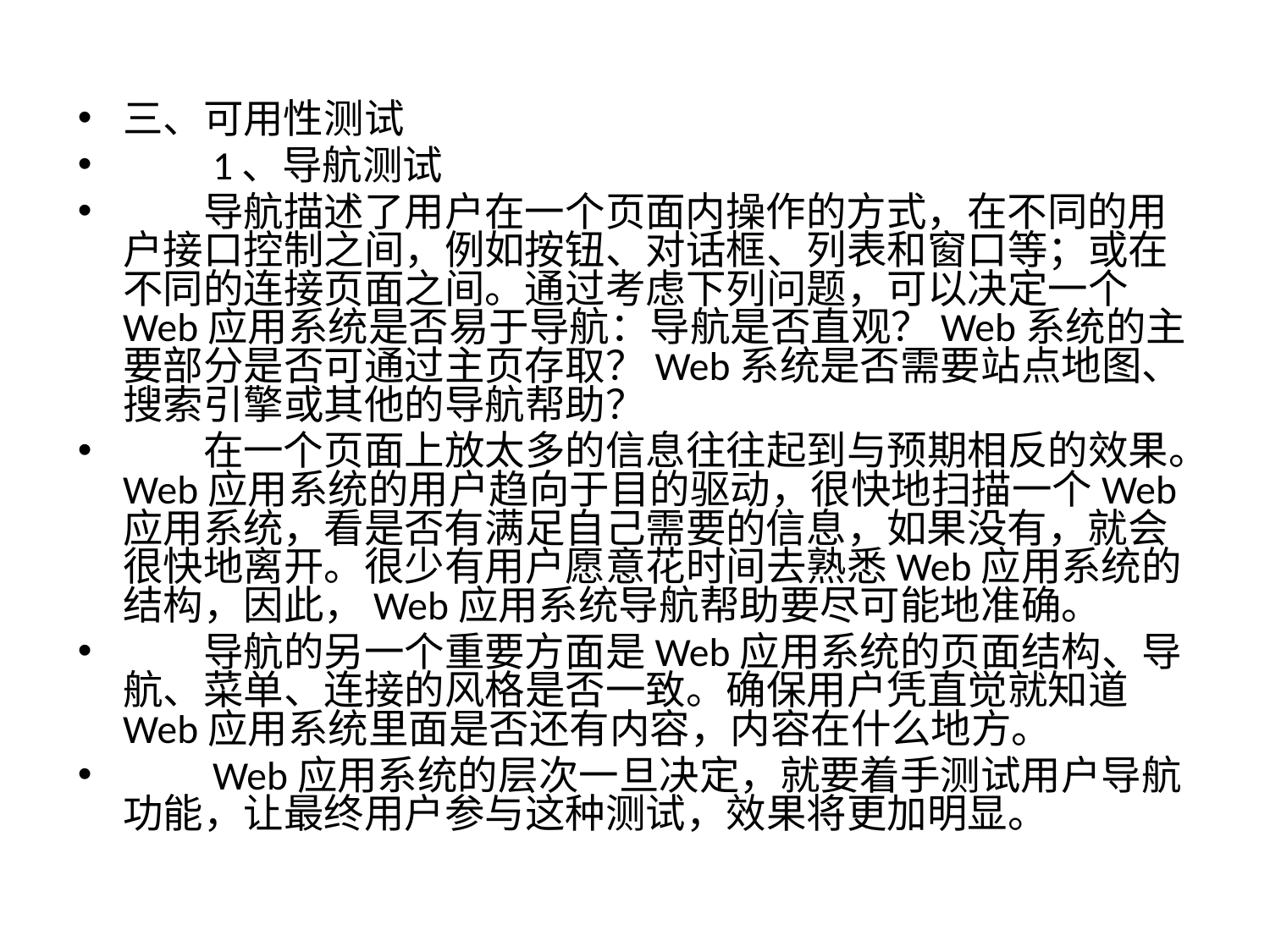

三、可用性测试
　　1、导航测试
　　导航描述了用户在一个页面内操作的方式，在不同的用户接口控制之间，例如按钮、对话框、列表和窗口等；或在不同的连接页面之间。通过考虑下列问题，可以决定一个Web应用系统是否易于导航：导航是否直观？Web系统的主要部分是否可通过主页存取？Web系统是否需要站点地图、搜索引擎或其他的导航帮助？
　　在一个页面上放太多的信息往往起到与预期相反的效果。Web应用系统的用户趋向于目的驱动，很快地扫描一个Web应用系统，看是否有满足自己需要的信息，如果没有，就会很快地离开。很少有用户愿意花时间去熟悉Web应用系统的结构，因此，Web应用系统导航帮助要尽可能地准确。
　　导航的另一个重要方面是Web应用系统的页面结构、导航、菜单、连接的风格是否一致。确保用户凭直觉就知道Web应用系统里面是否还有内容，内容在什么地方。
　　Web应用系统的层次一旦决定，就要着手测试用户导航功能，让最终用户参与这种测试，效果将更加明显。